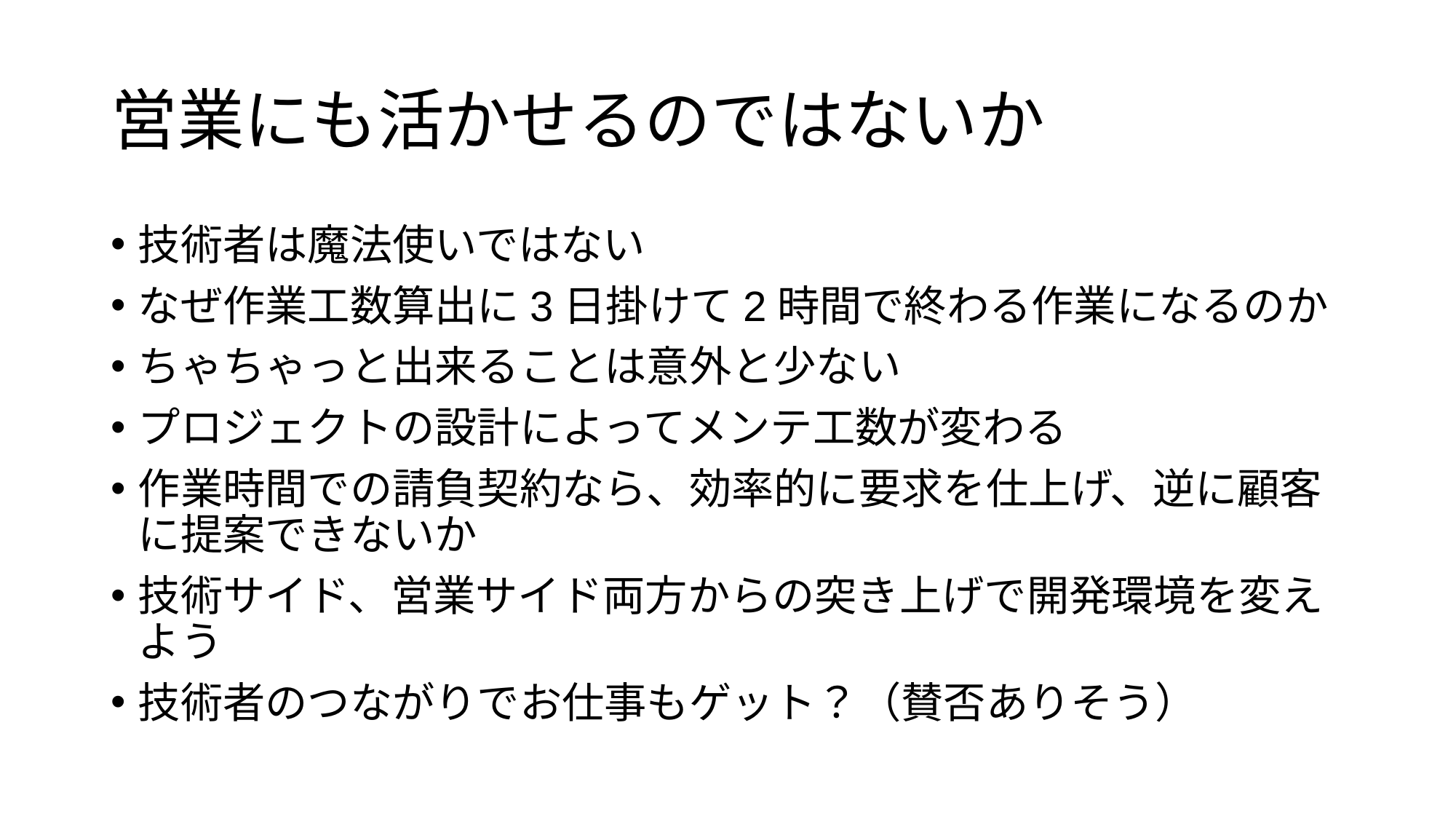

# 営業にも活かせるのではないか
技術者は魔法使いではない
なぜ作業工数算出に3日掛けて2時間で終わる作業になるのか
ちゃちゃっと出来ることは意外と少ない
プロジェクトの設計によってメンテ工数が変わる
作業時間での請負契約なら、効率的に要求を仕上げ、逆に顧客に提案できないか
技術サイド、営業サイド両方からの突き上げで開発環境を変えよう
技術者のつながりでお仕事もゲット？（賛否ありそう）